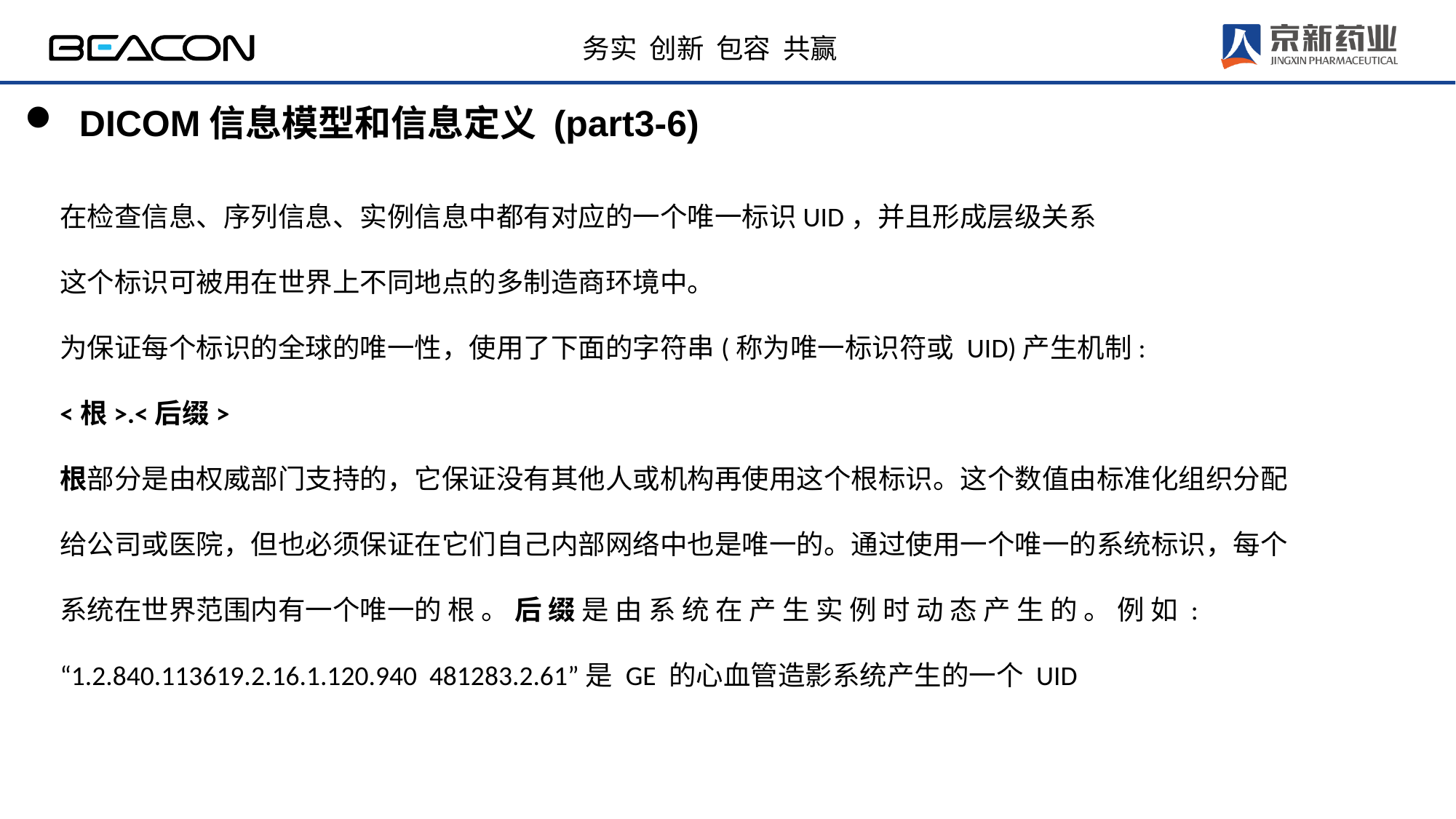

DICOM信息模型和信息定义 (part3-6)
在检查信息、序列信息、实例信息中都有对应的一个唯一标识UID，并且形成层级关系
这个标识可被用在世界上不同地点的多制造商环境中。
为保证每个标识的全球的唯一性，使用了下面的字符串(称为唯一标识符或 UID)产生机制:
<根>.<后缀>
根部分是由权威部门支持的，它保证没有其他人或机构再使用这个根标识。这个数值由标准化组织分配给公司或医院，但也必须保证在它们自己内部网络中也是唯一的。通过使用一个唯一的系统标识，每个系统在世界范围内有一个唯一的 根 。 后 缀 是 由 系 统 在 产 生 实 例 时 动 态 产 生 的 。 例 如 : “1.2.840.113619.2.16.1.120.940  481283.2.61”是 GE 的心血管造影系统产生的一个 UID